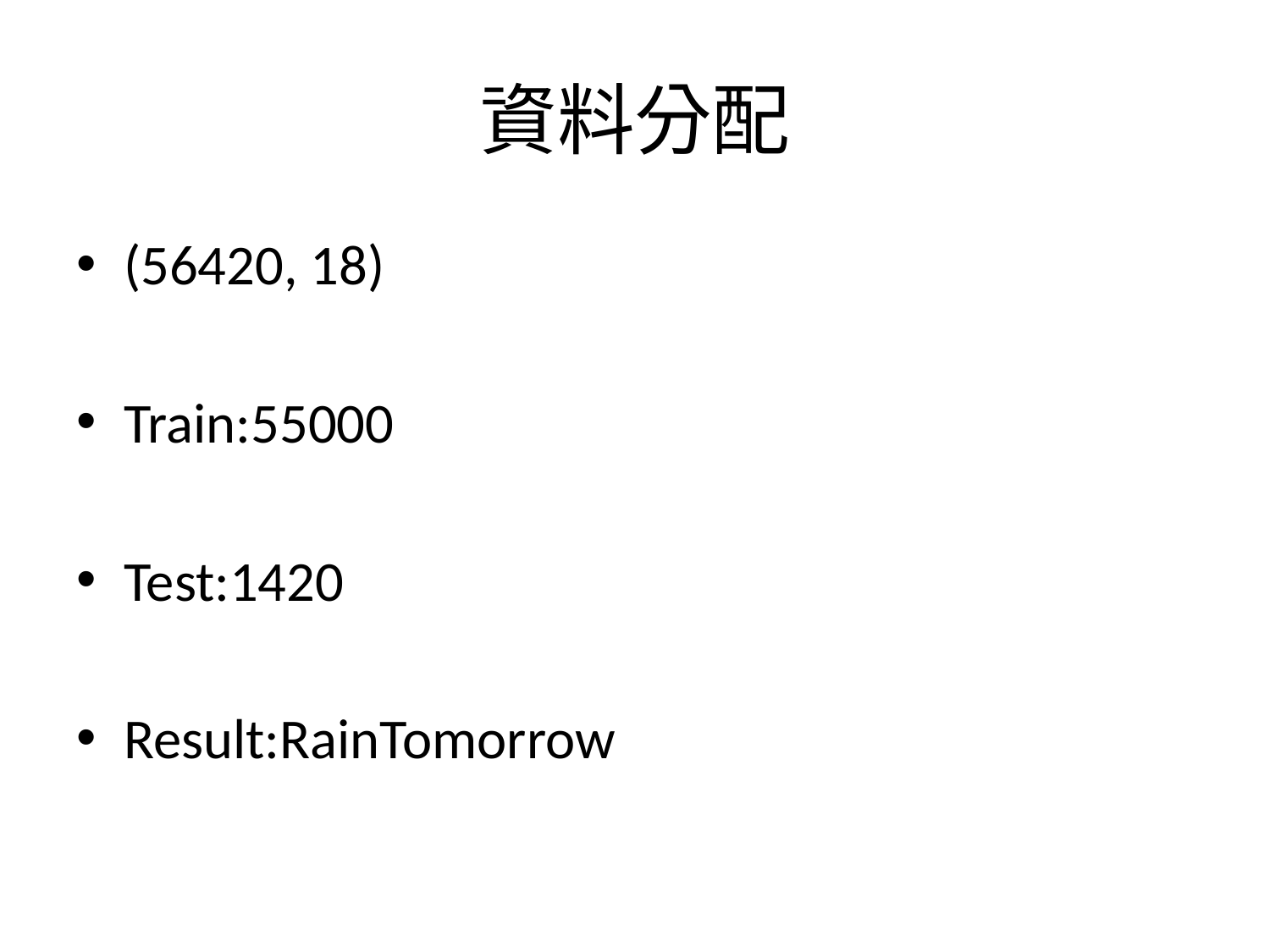

# 資料分配
(56420, 18)

Train:55000

Test:1420

Result:RainTomorrow